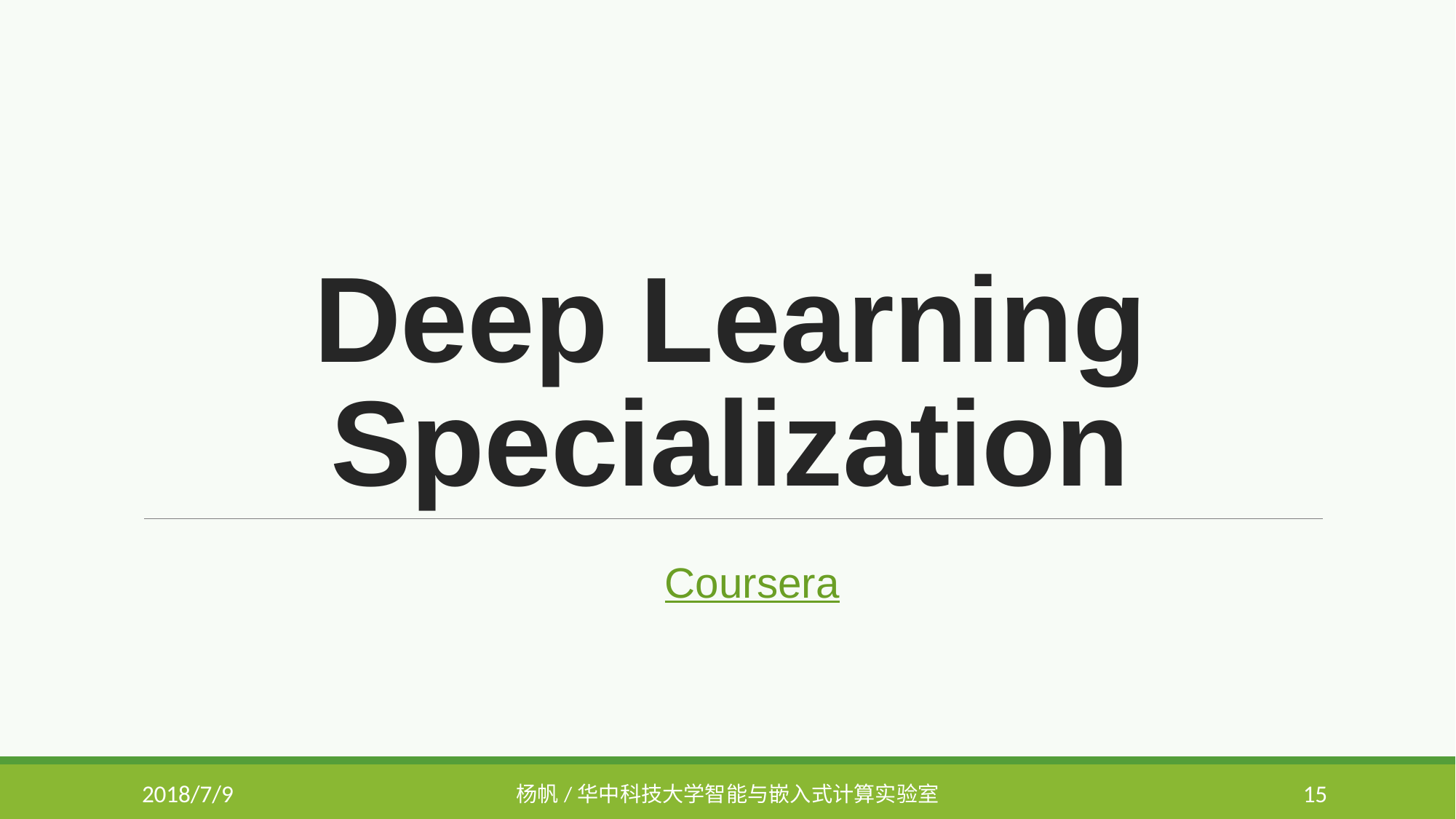

# Deep Learning Specialization
Coursera
2018/7/9
杨帆/华中科技大学智能与嵌入式计算实验室
15